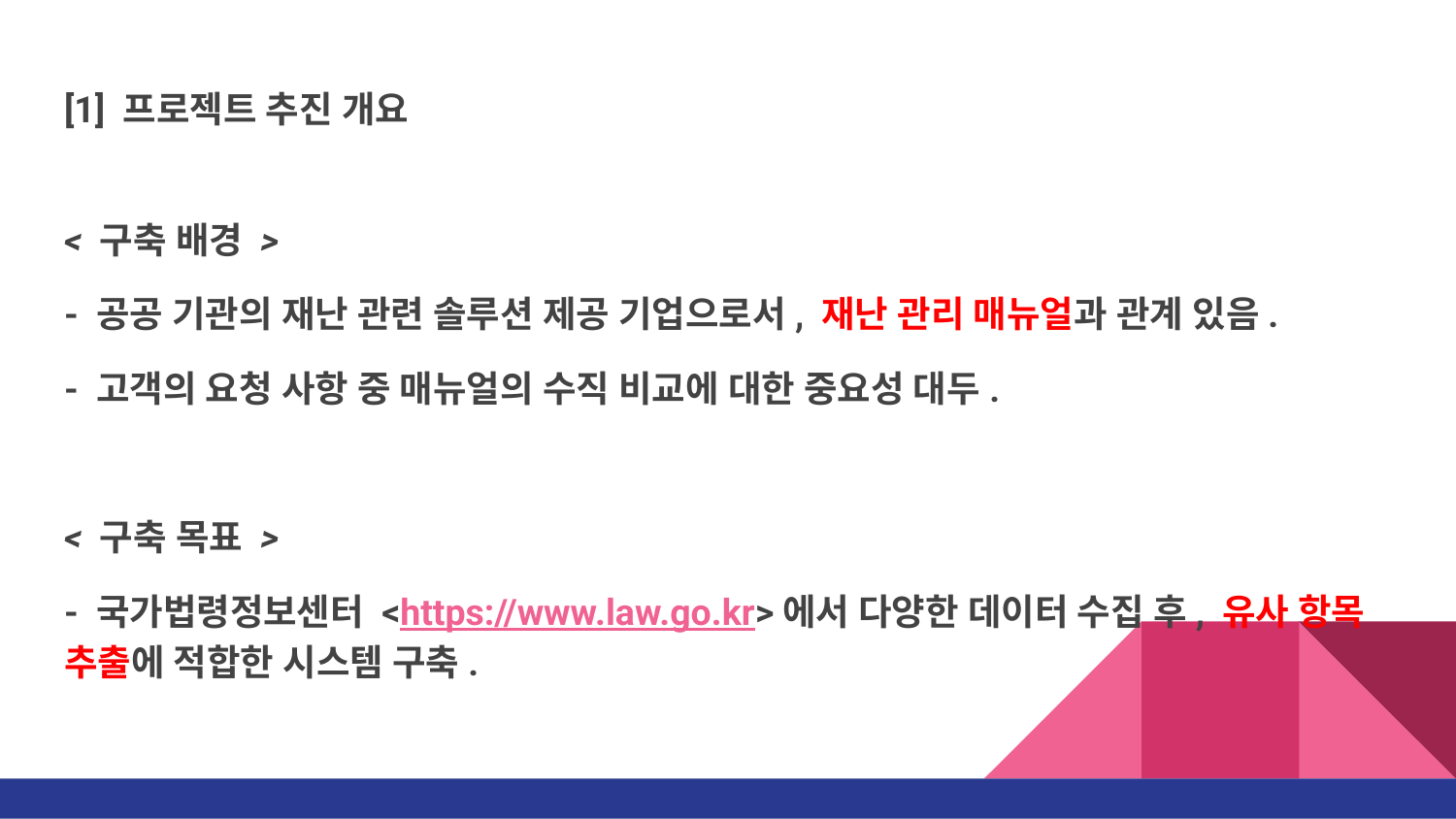

# [1] 프로젝트 추진 개요
< 구축 배경 >
- 공공 기관의 재난 관련 솔루션 제공 기업으로서, 재난 관리 매뉴얼과 관계 있음.
- 고객의 요청 사항 중 매뉴얼의 수직 비교에 대한 중요성 대두.

< 구축 목표 >
- 국가법령정보센터 <https://www.law.go.kr>에서 다양한 데이터 수집 후, 유사 항목 추출에 적합한 시스템 구축.